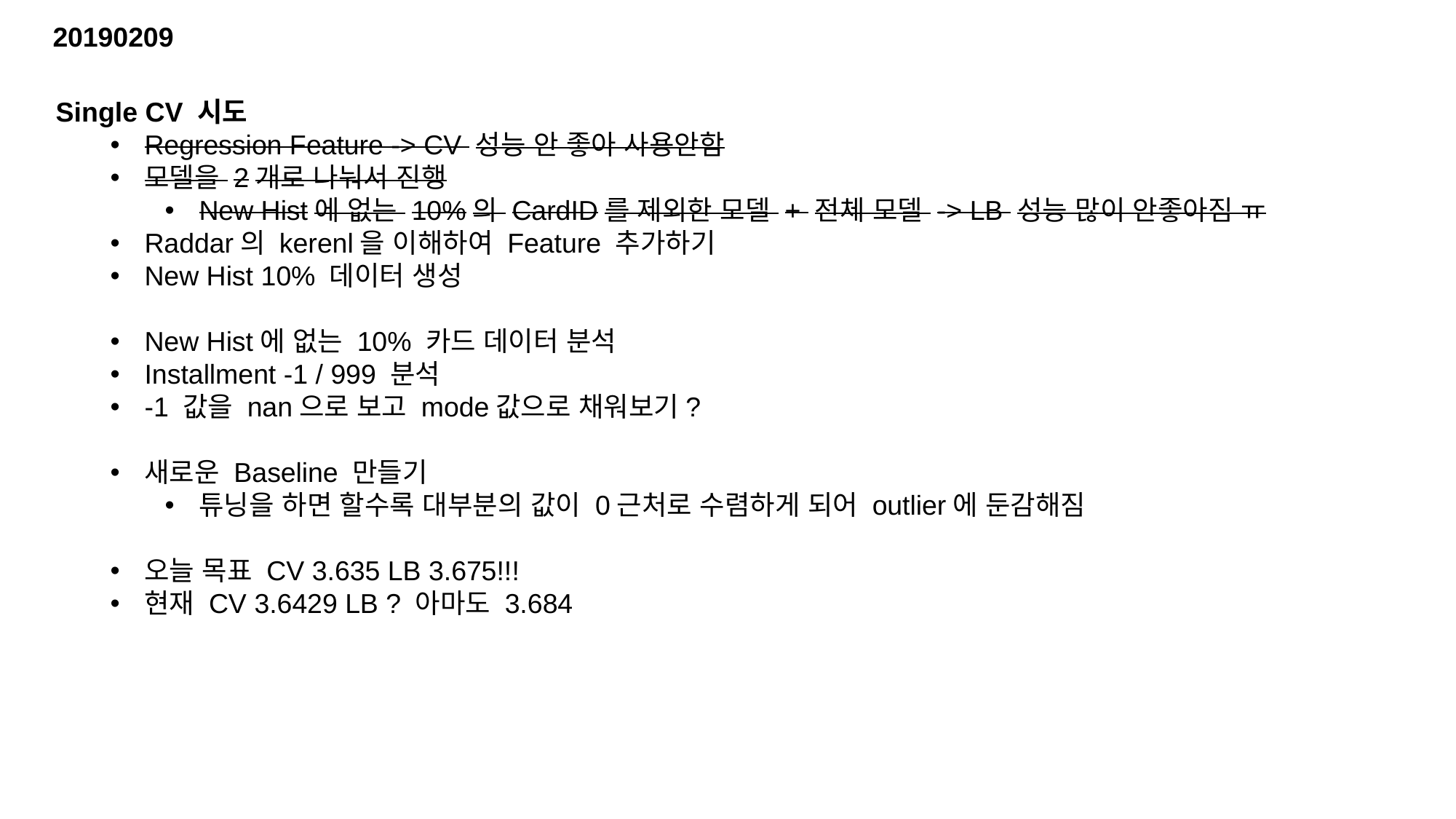

20190209
Single CV 시도
Regression Feature -> CV 성능 안 좋아 사용안함
모델을 2개로 나눠서 진행
New Hist에 없는 10%의 CardID를 제외한 모델 + 전체 모델 -> LB 성능 많이 안좋아짐 ㅠ
Raddar의 kerenl을 이해하여 Feature 추가하기
New Hist 10% 데이터 생성

New Hist에 없는 10% 카드 데이터 분석
Installment -1 / 999 분석
-1 값을 nan으로 보고 mode값으로 채워보기?

새로운 Baseline 만들기
튜닝을 하면 할수록 대부분의 값이 0근처로 수렴하게 되어 outlier에 둔감해짐

오늘 목표 CV 3.635 LB 3.675!!!
현재 CV 3.6429 LB ? 아마도 3.684